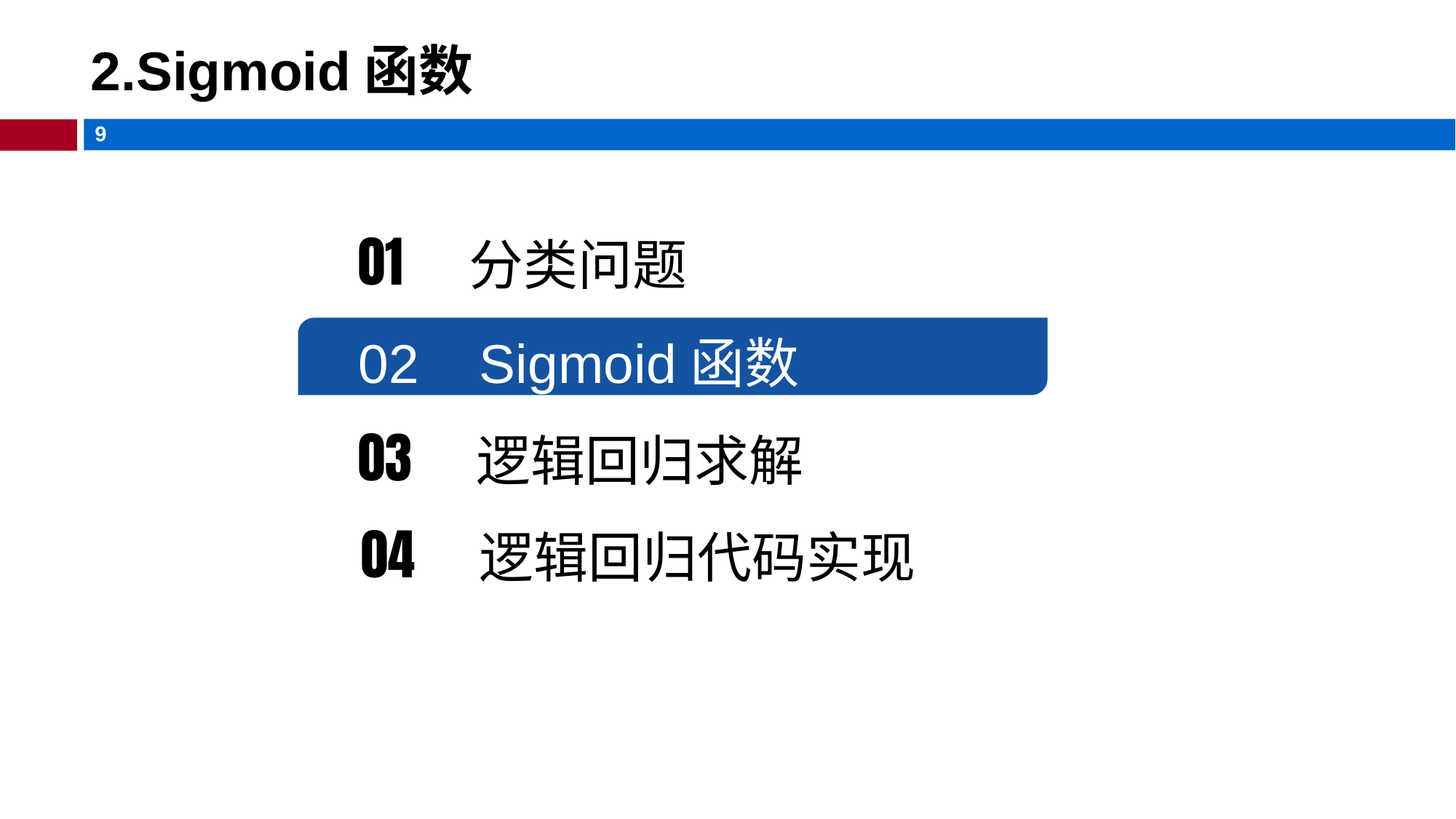

# 2.Sigmoid函数
01    分类问题

02    Sigmoid函数
03    逻辑回归求解
04    逻辑回归代码实现